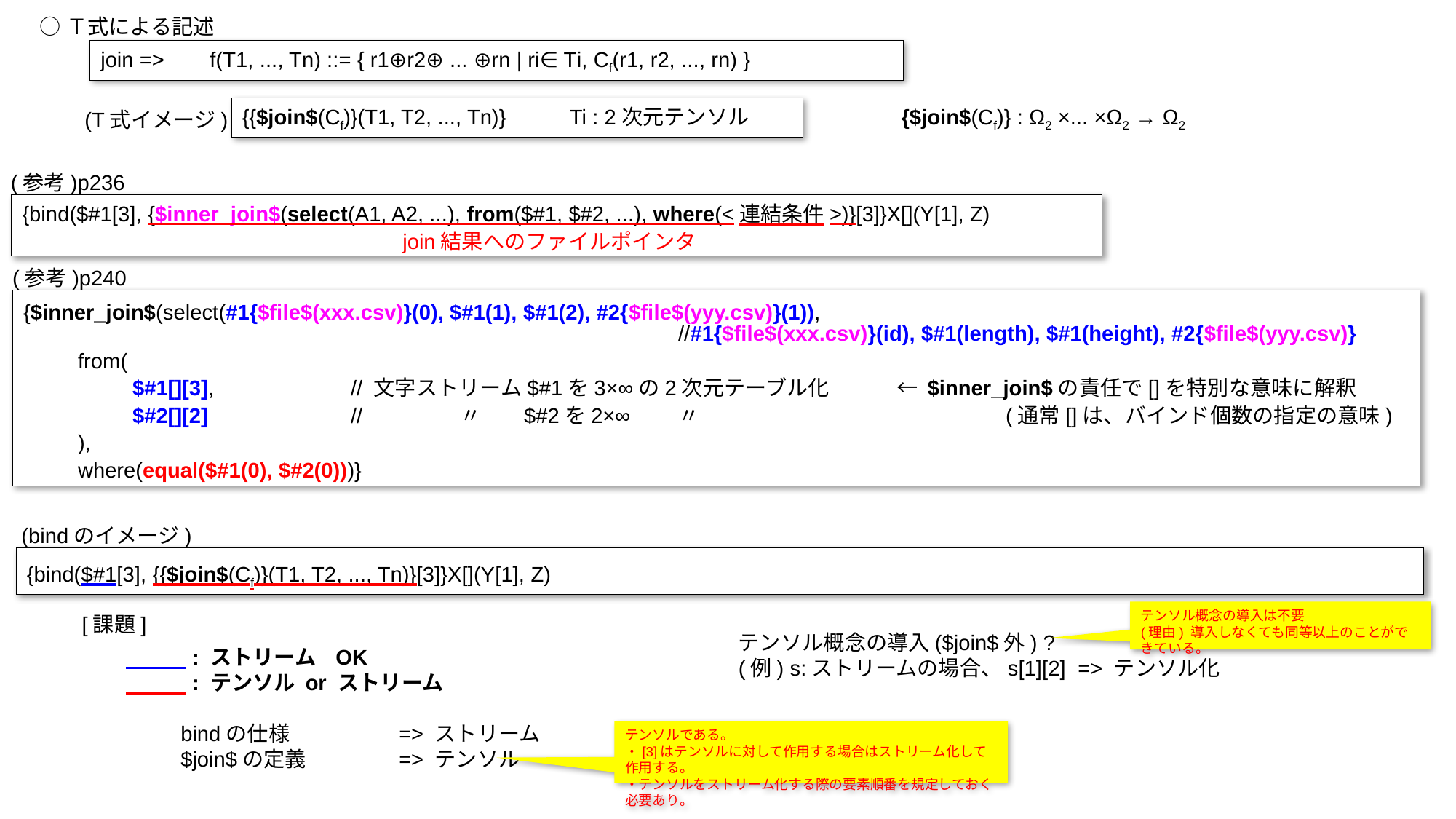

○Ｔ式による記述
join => 	f(T1, ..., Tn) ::= { r1⊕r2⊕ ... ⊕rn | ri∈ Ti, Cf(r1, r2, ..., rn) }
{{$join$(Cf)}(T1, T2, ..., Tn)}	Ti : 2次元テンソル
{$join$(Cf)} : Ω2 ×... ×Ω2 → Ω2
(T式イメージ)
(参考)p236
{bind($#1[3], {$inner_join$(select(A1, A2, ...), from($#1, $#2, ...), where(<連結条件>)}[3]}X[](Y[1], Z)
join結果へのファイルポインタ
(参考)p240
{$inner_join$(select(#1{$file$(xxx.csv)}(0), $#1(1), $#1(2), #2{$file$(yyy.csv)}(1)),
						//#1{$file$(xxx.csv)}(id), $#1(length), $#1(height), #2{$file$(yyy.csv)}
from(
$#1[][3],		// 文字ストリーム$#1を3×∞の2次元テーブル化	← $inner_join$の責任で[]を特別な意味に解釈
$#2[][2]		// 	〃        $#2を2×∞	〃		 	(通常[]は、バインド個数の指定の意味)
),
where(equal($#1(0), $#2(0)))}
(bindのイメージ)
{bind($#1[3], {{$join$(Cf)}(T1, T2, ..., Tn)}[3]}X[](Y[1], Z)
テンソル概念の導入は不要
(理由) 導入しなくても同等以上のことができている。
[課題]
テンソル概念の導入($join$外) ?
(例) s:ストリームの場合、s[1][2]  => テンソル化
           : ストリーム   OK
           : テンソル or ストリーム

bindの仕様	=> ストリーム
$join$の定義	=> テンソル
テンソルである。
・[3]はテンソルに対して作用する場合はストリーム化して作用する。
・テンソルをストリーム化する際の要素順番を規定しておく必要あり。